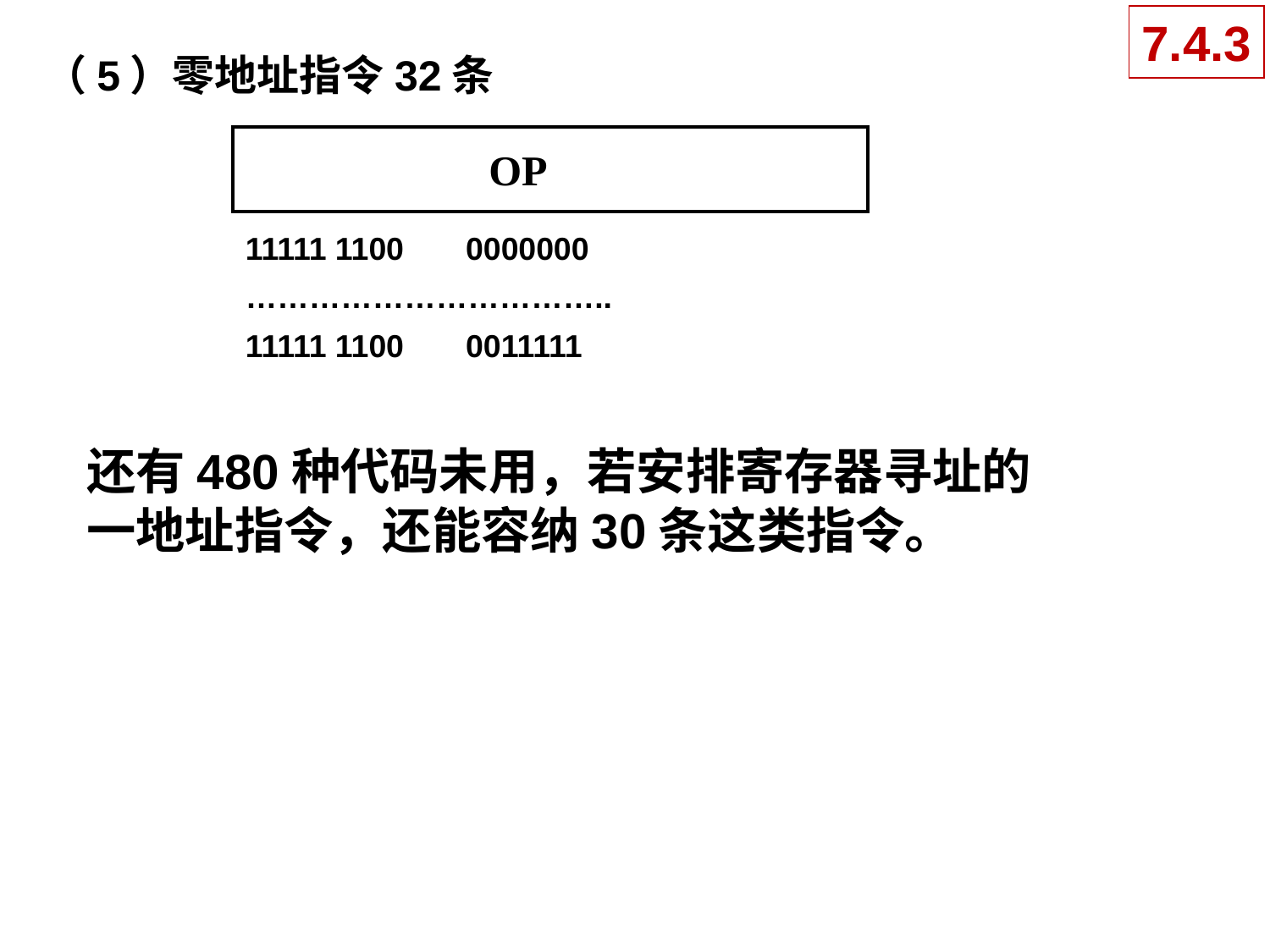

7.4.3
（5）零地址指令32条

OP
11111 1100       0000000
……………………………..
11111 1100       0011111

还有480种代码未用，若安排寄存器寻址的一地址指令，还能容纳30条这类指令。